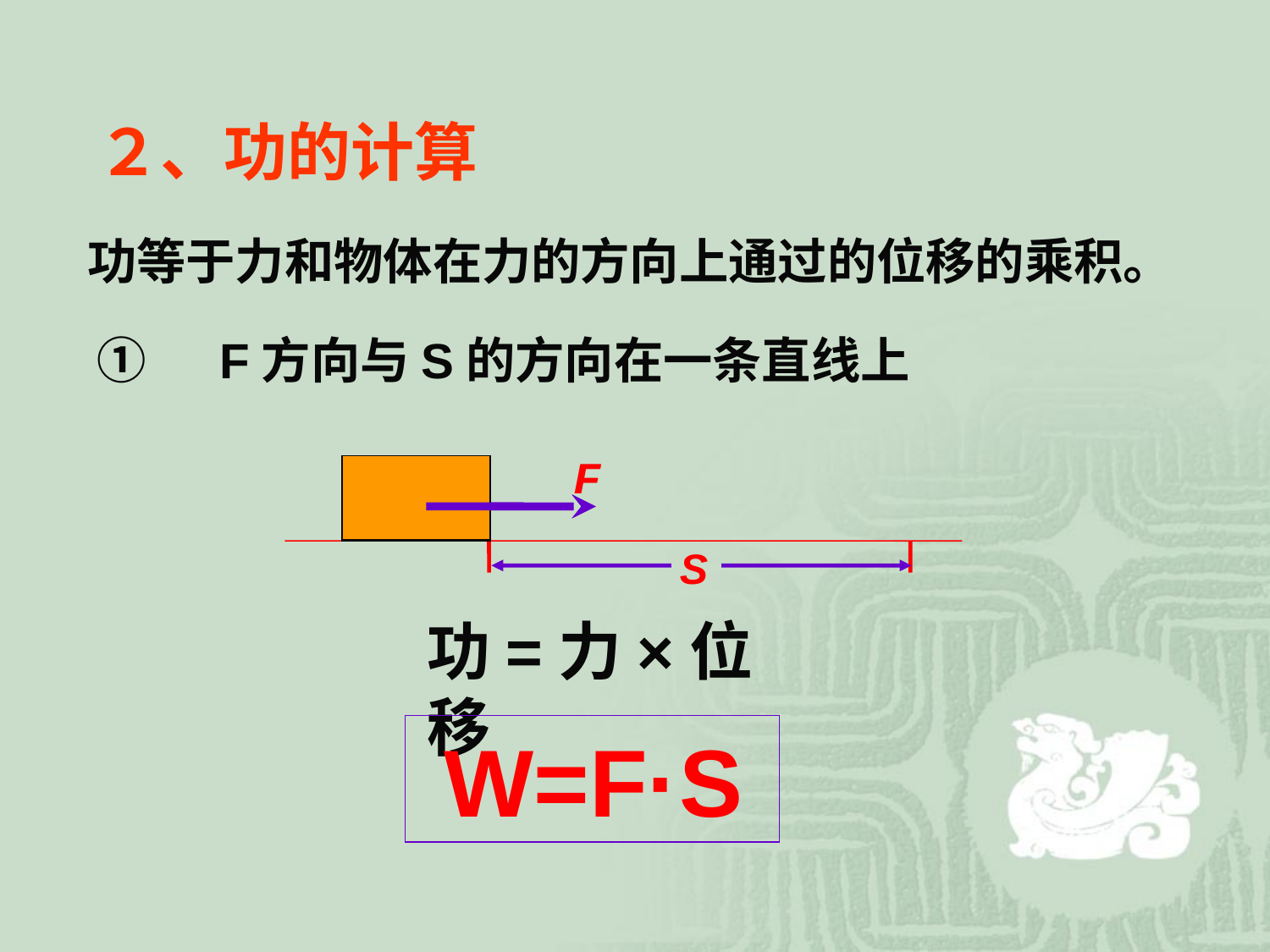

２、功的计算
功等于力和物体在力的方向上通过的位移的乘积。
①　F方向与S的方向在一条直线上
F

F

S

功=力×位移
 W=F·S